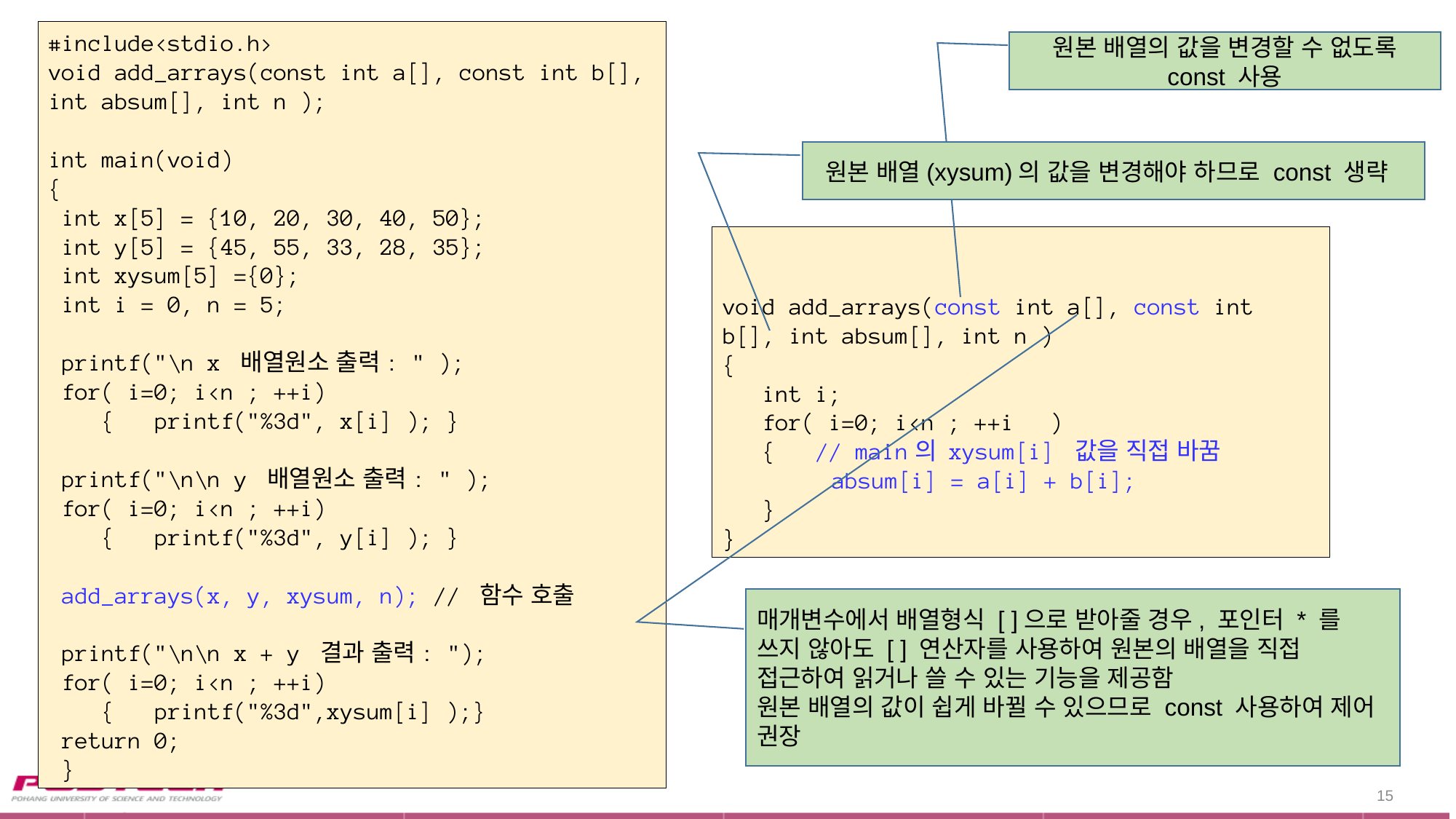

#include<stdio.h>
void add_arrays(const int a[], const int b[], int absum[], int n );

int main(void)
{
 int x[5] = {10, 20, 30, 40, 50};
 int y[5] = {45, 55, 33, 28, 35};
 int xysum[5] ={0};
 int i = 0, n = 5;

 printf("\n x 배열원소 출력: " );
 for( i=0; i<n ; ++i)
    {   printf("%3d", x[i] ); }

 printf("\n\n y 배열원소 출력: " );
 for( i=0; i<n ; ++i)
    {   printf("%3d", y[i] ); }

 add_arrays(x, y, xysum, n); // 함수 호출

 printf("\n\n x + y 결과 출력: ");
 for( i=0; i<n ; ++i)
    {   printf("%3d",xysum[i] );}
 return 0;
 }
원본 배열의 값을 변경할 수 없도록 const 사용
원본 배열(xysum)의 값을 변경해야 하므로 const 생략

void add_arrays(const int a[], const int b[], int absum[], int n )
{
   int i;
   for( i=0; i<n ; ++i	)
   {   // main의 xysum[i] 값을 직접 바꿈
	absum[i] = a[i] + b[i];
   }
}
매개변수에서 배열형식 [ ]으로 받아줄 경우, 포인터 * 를 쓰지 않아도 [ ] 연산자를 사용하여 원본의 배열을 직접 접근하여 읽거나 쓸 수 있는 기능을 제공함
원본 배열의 값이 쉽게 바뀔 수 있으므로 const 사용하여 제어 권장
15